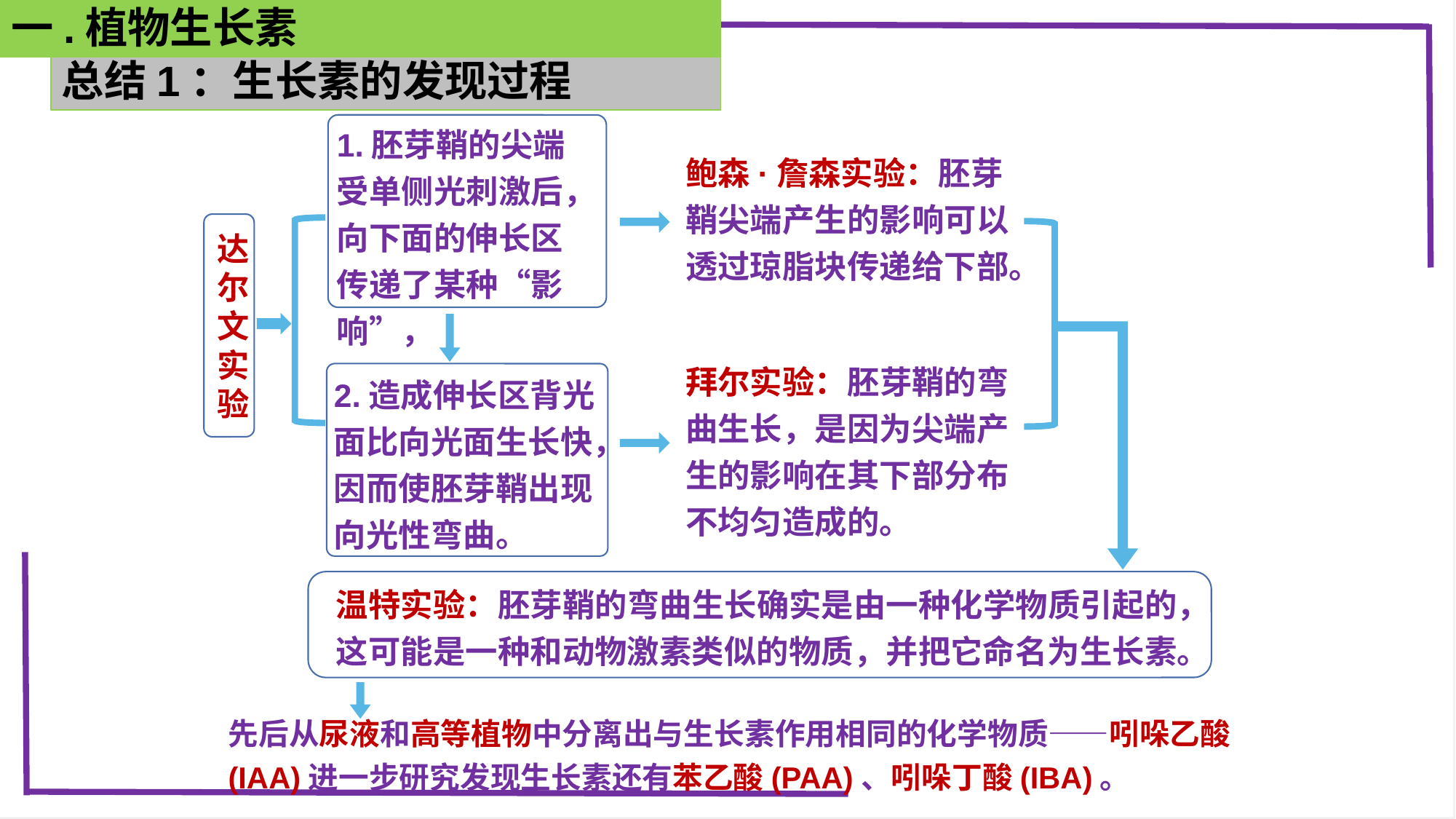

一.植物生长素
总结1：生长素的发现过程
1.胚芽鞘的尖端受单侧光刺激后，向下面的伸长区传递了某种“影响”，

鲍森·詹森实验：胚芽鞘尖端产生的影响可以透过琼脂块传递给下部。

达尔文实验

拜尔实验：胚芽鞘的弯曲生长，是因为尖端产生的影响在其下部分布不均匀造成的。
2.造成伸长区背光面比向光面生长快，因而使胚芽鞘出现向光性弯曲。

温特实验：胚芽鞘的弯曲生长确实是由一种化学物质引起的，
这可能是一种和动物激素类似的物质，并把它命名为生长素。

先后从尿液和高等植物中分离出与生长素作用相同的化学物质——吲哚乙酸(IAA)进一步研究发现生长素还有苯乙酸(PAA)、吲哚丁酸(IBA)。